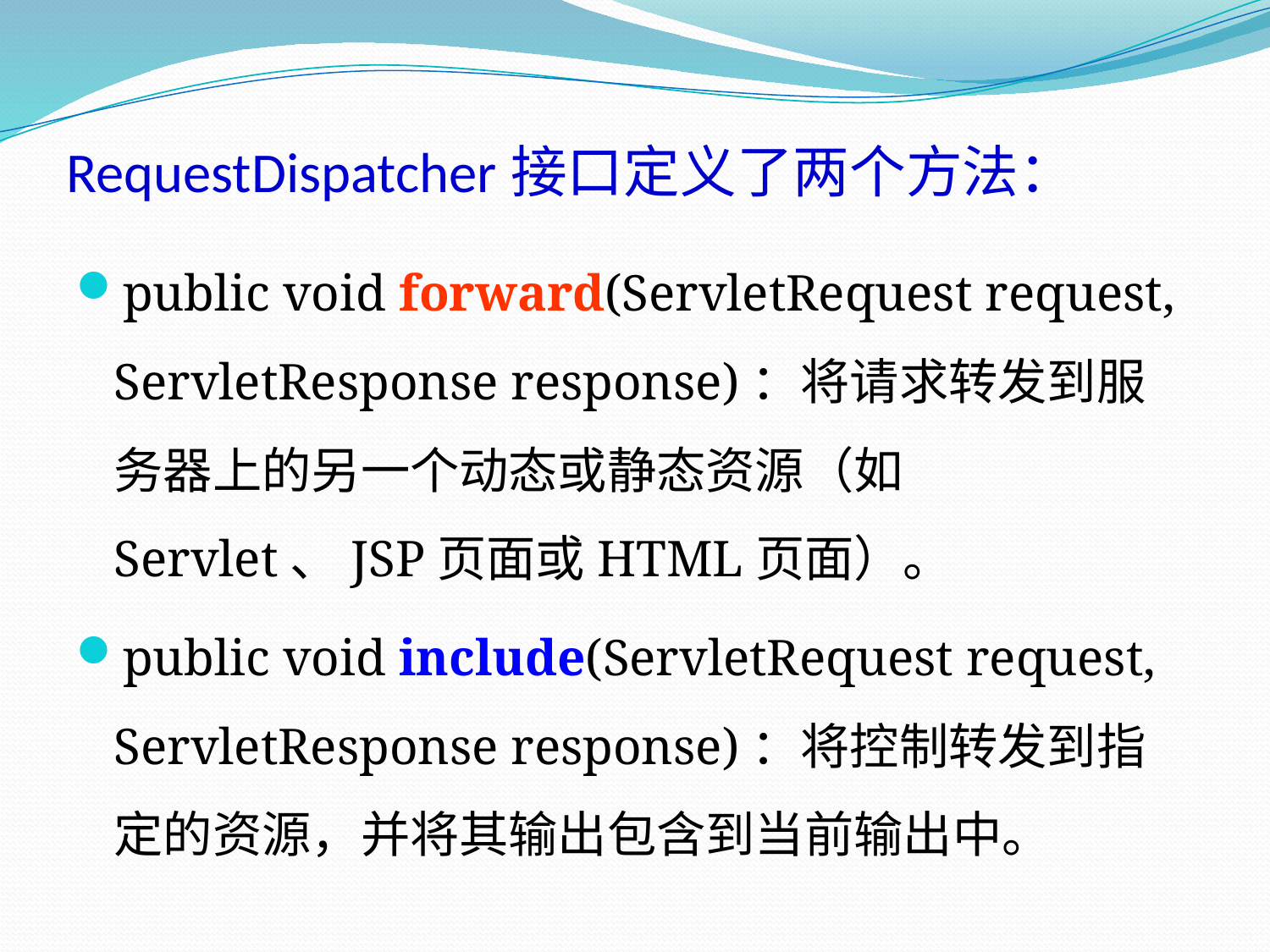

# RequestDispatcher接口定义了两个方法：
public void forward(ServletRequest request, ServletResponse response)：将请求转发到服务器上的另一个动态或静态资源（如Servlet、JSP页面或HTML页面）。
public void include(ServletRequest request, ServletResponse response)：将控制转发到指定的资源，并将其输出包含到当前输出中。